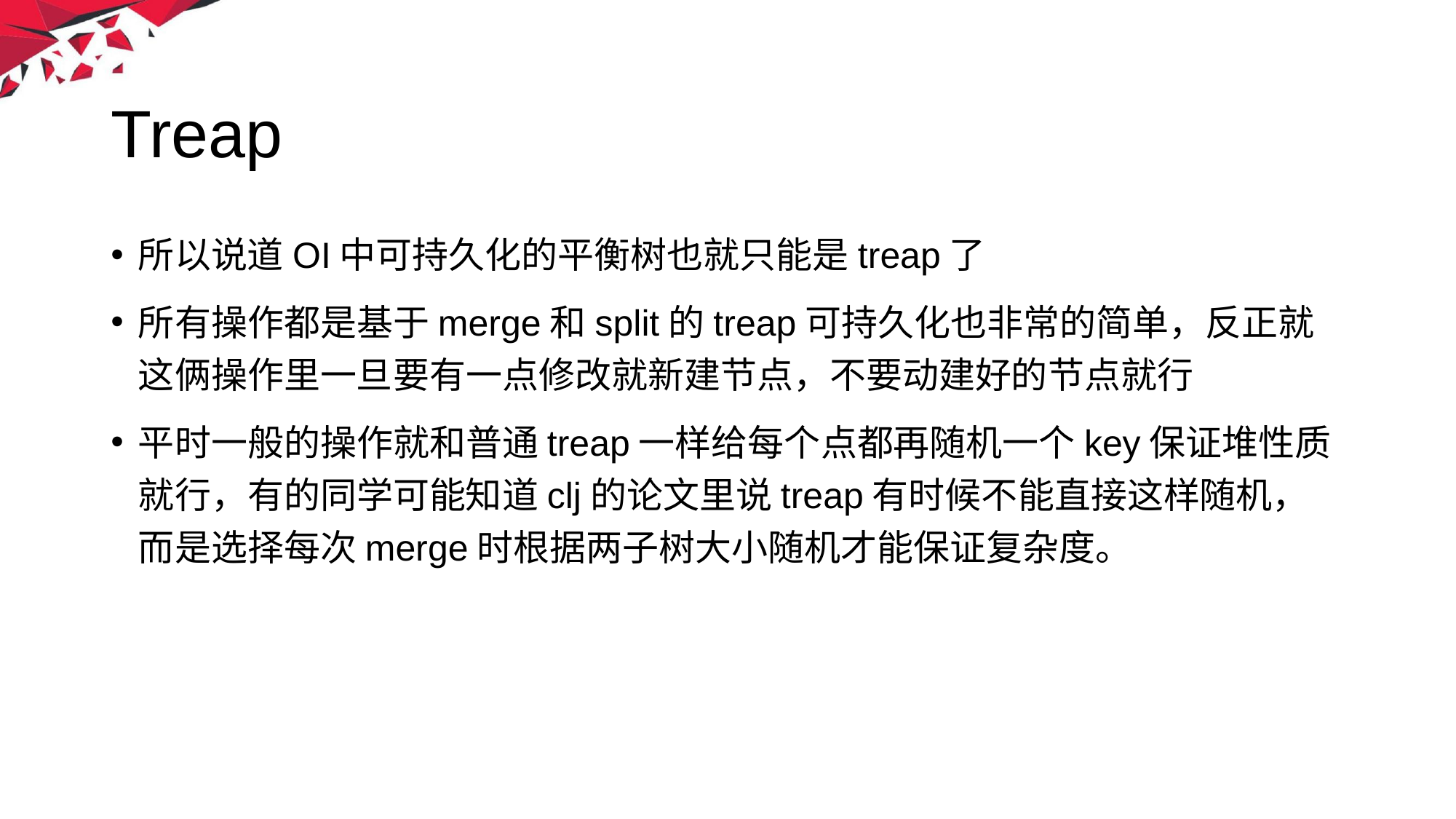

# Treap
所以说道OI中可持久化的平衡树也就只能是treap了
所有操作都是基于merge和split的treap可持久化也非常的简单，反正就这俩操作里一旦要有一点修改就新建节点，不要动建好的节点就行
平时一般的操作就和普通treap一样给每个点都再随机一个key保证堆性质就行，有的同学可能知道clj的论文里说treap有时候不能直接这样随机，而是选择每次merge时根据两子树大小随机才能保证复杂度。